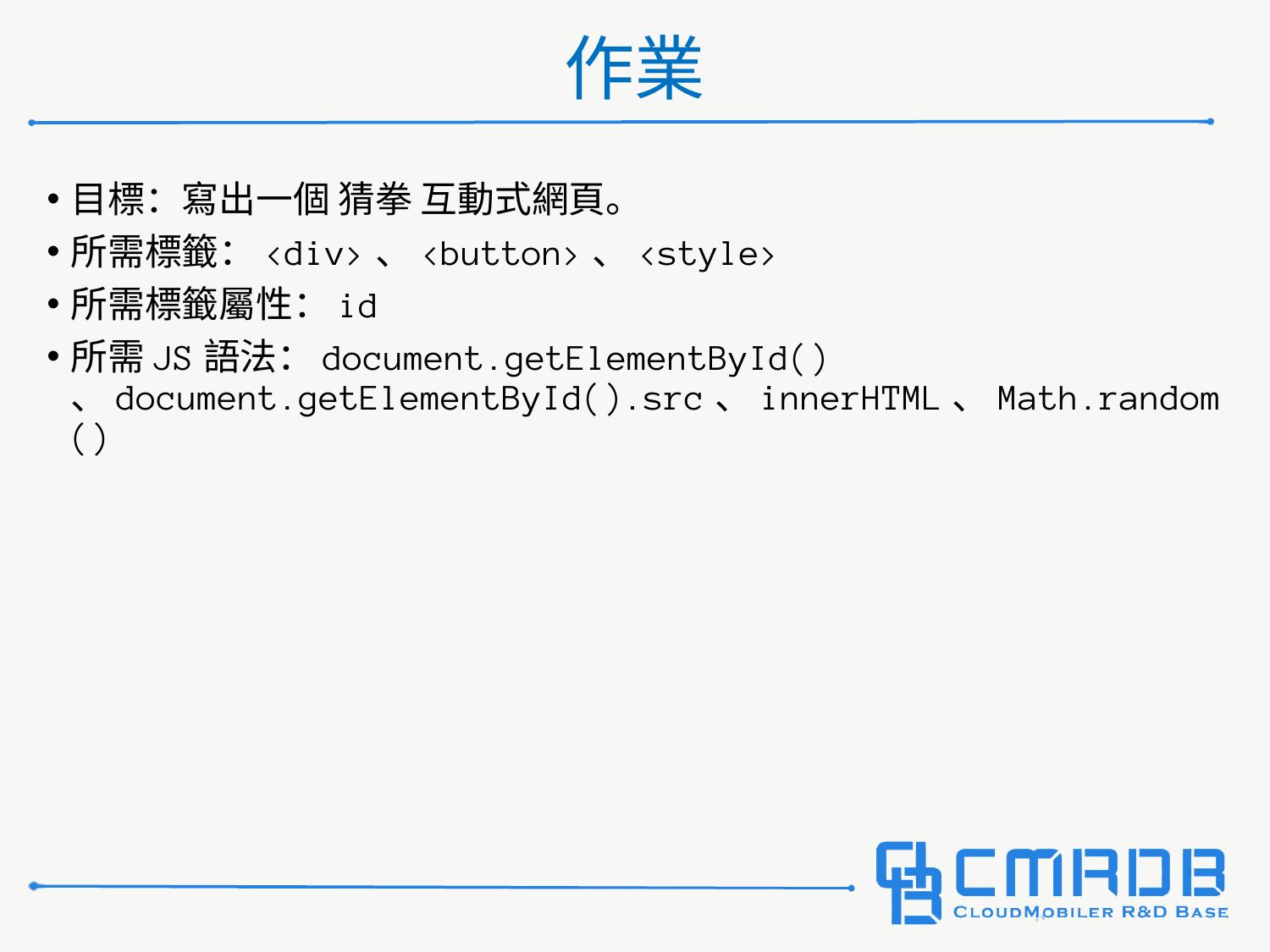

# 作業
目標：寫出一個 猜拳 互動式網頁。
所需標籤：<div>、<button>、<style>
所需標籤屬性：id
所需JS語法：document.getElementById()
、document.getElementById().src、innerHTML、Math.random()
10